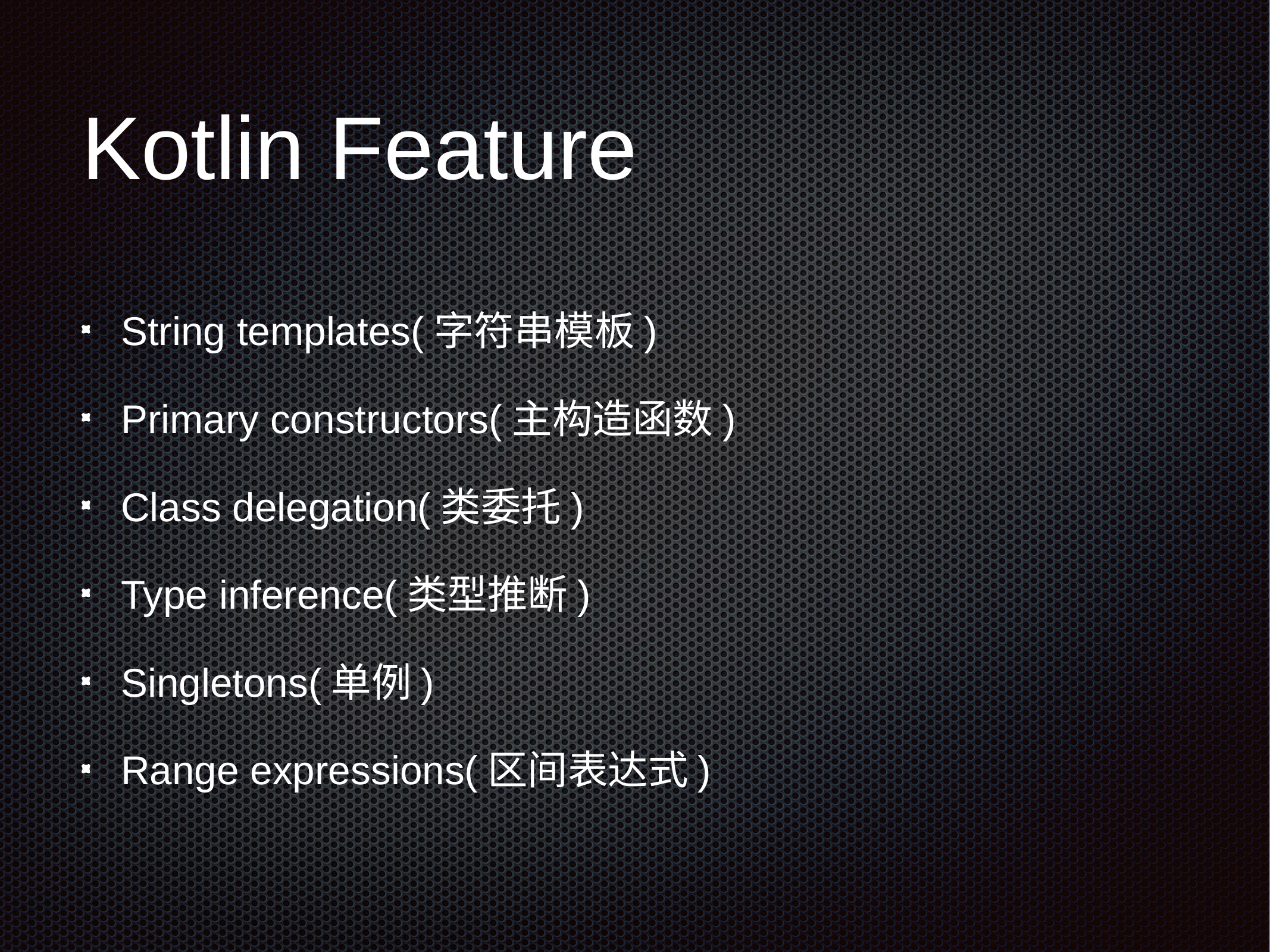

# Kotlin Feature
String templates(字符串模板)
Primary constructors(主构造函数)
Class delegation(类委托)
Type inference(类型推断)
Singletons(单例)
Range expressions(区间表达式)